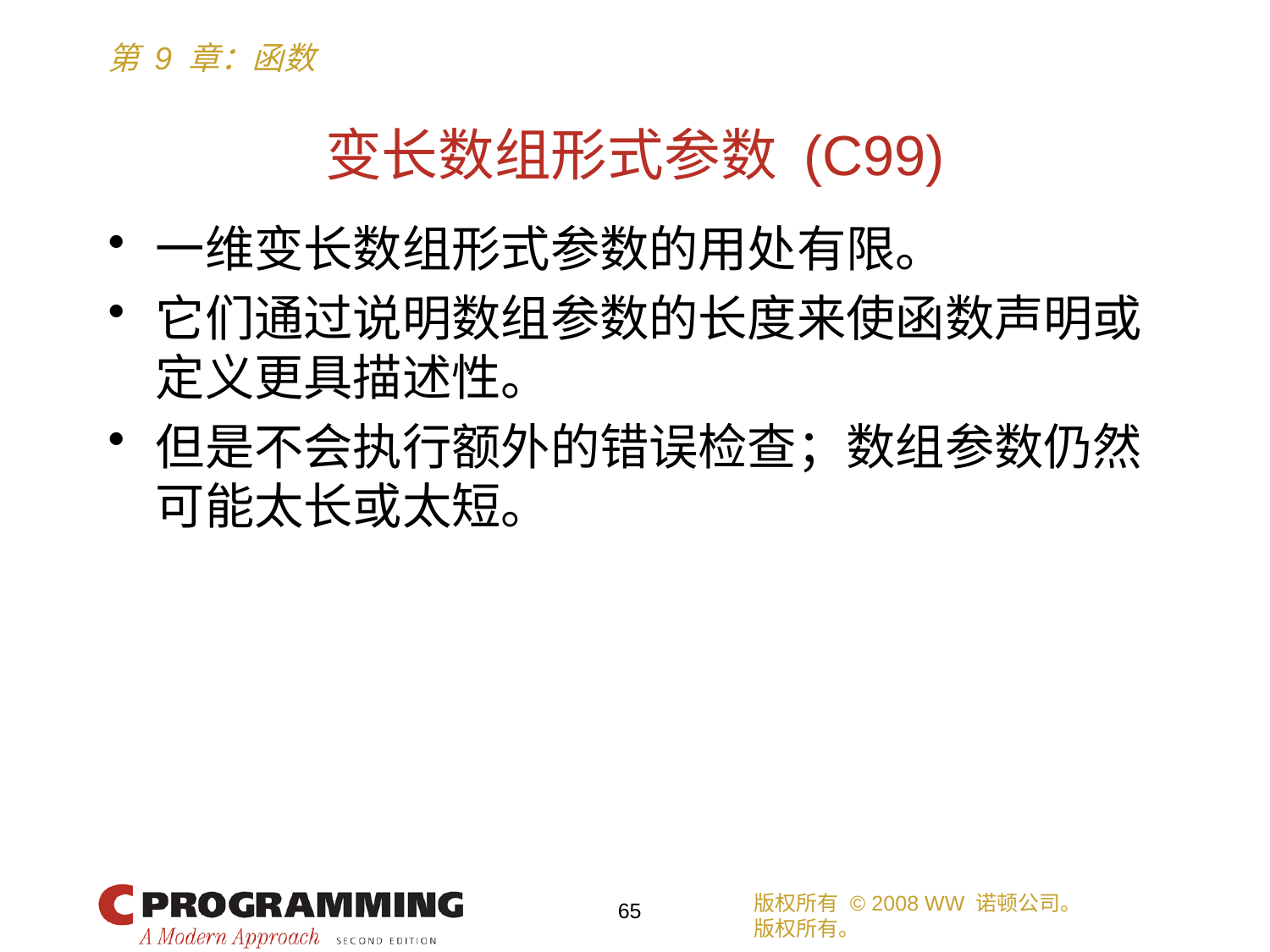

# 变长数组形式参数 (C99)
一维变长数组形式参数的用处有限。
它们通过说明数组参数的长度来使函数声明或定义更具描述性。
但是不会执行额外的错误检查；数组参数仍然可能太长或太短。

版权所有 © 2008 WW 诺顿公司。
版权所有。
65